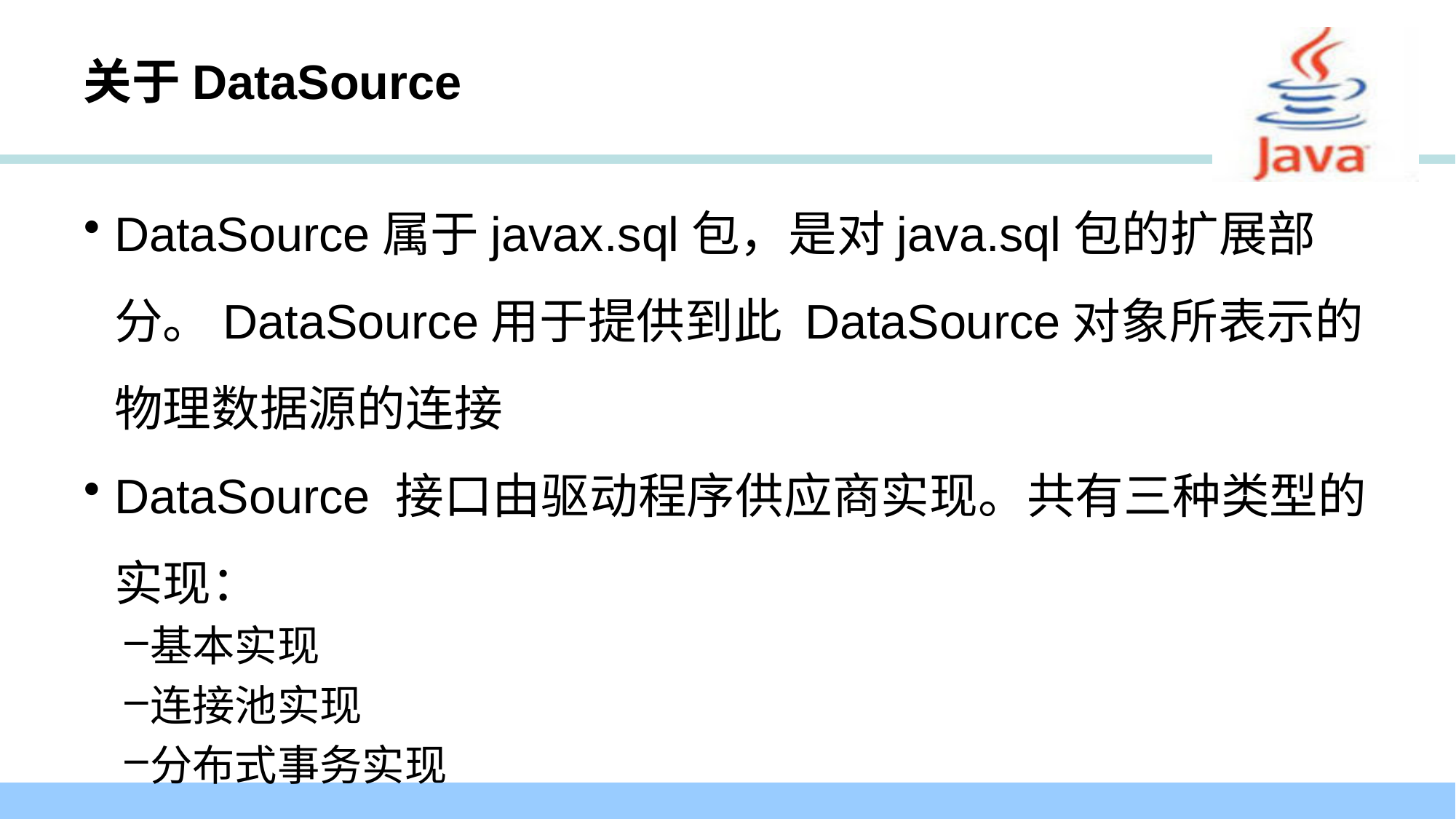

# 关于DataSource
DataSource属于javax.sql包，是对java.sql包的扩展部分。DataSource用于提供到此 DataSource对象所表示的物理数据源的连接
DataSource 接口由驱动程序供应商实现。共有三种类型的实现：
基本实现
连接池实现
分布式事务实现